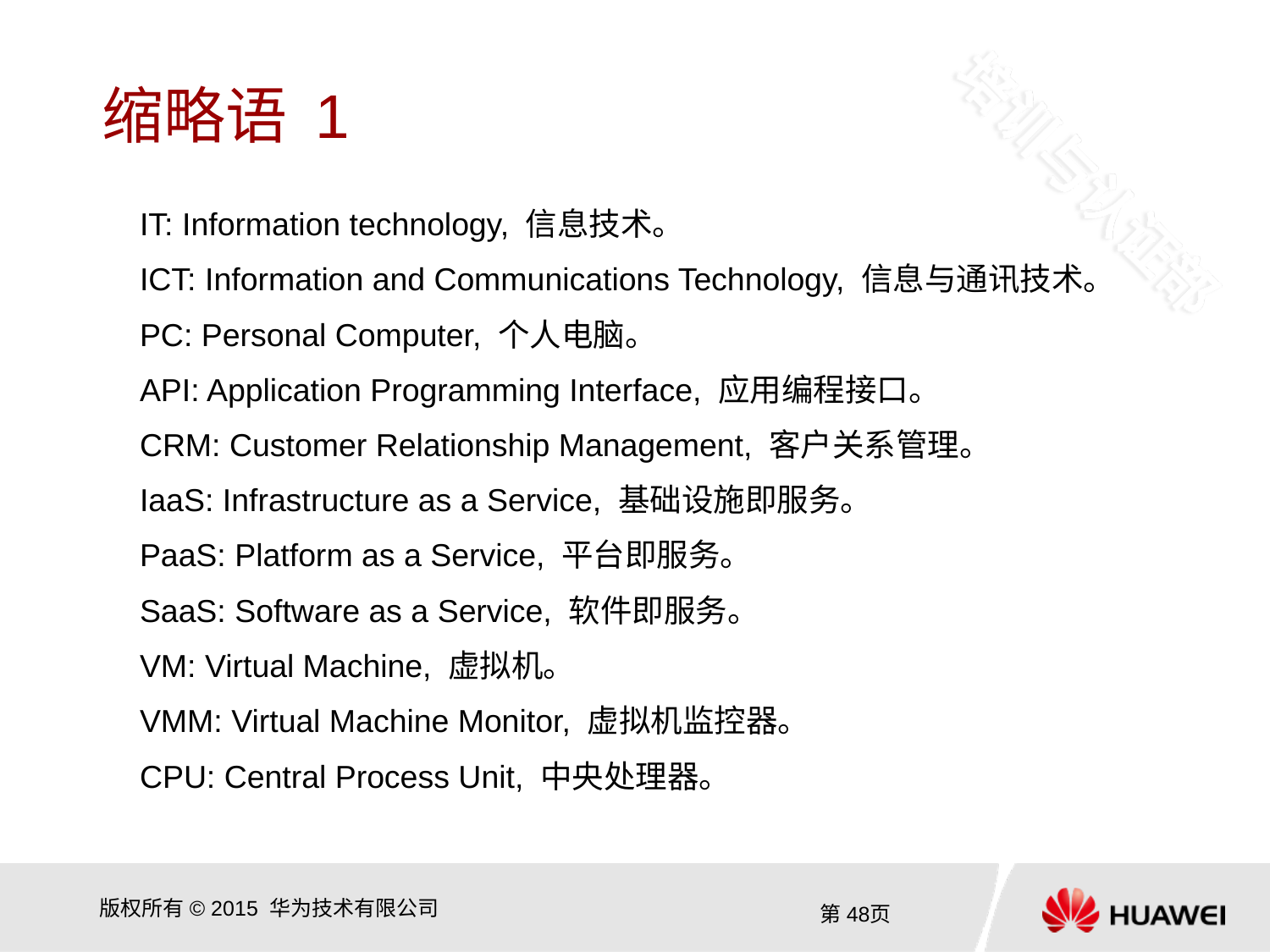

# 缩略语 1
IT: Information technology, 信息技术。
ICT: Information and Communications Technology, 信息与通讯技术。
PC: Personal Computer, 个人电脑。
API: Application Programming Interface, 应用编程接口。
CRM: Customer Relationship Management, 客户关系管理。
IaaS: Infrastructure as a Service, 基础设施即服务。
PaaS: Platform as a Service, 平台即服务。
SaaS: Software as a Service, 软件即服务。
VM: Virtual Machine, 虚拟机。
VMM: Virtual Machine Monitor, 虚拟机监控器。
CPU: Central Process Unit, 中央处理器。